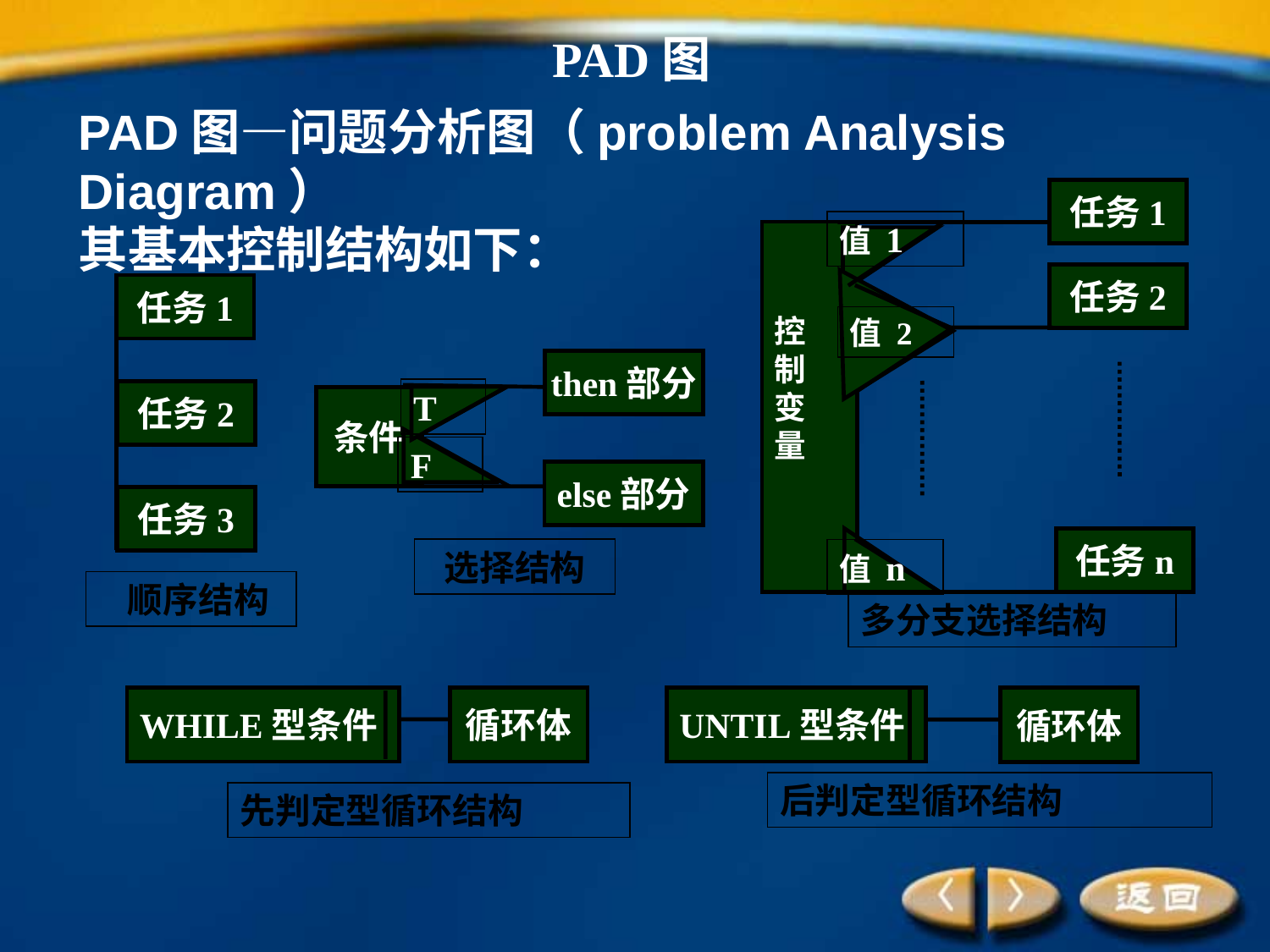

PAD图
PAD图—问题分析图（problem Analysis Diagram）
其基本控制结构如下：
任务1
值 1
控
制
变
量

任务2

值 2

任务n

值 n

多分支选择结构
任务1

任务2

任务3
 顺序结构
then部分
T

条件

F
else部分

选择结构
WHILE型条件
循环体

先判定型循环结构
UNTIL型条件
循环体

后判定型循环结构